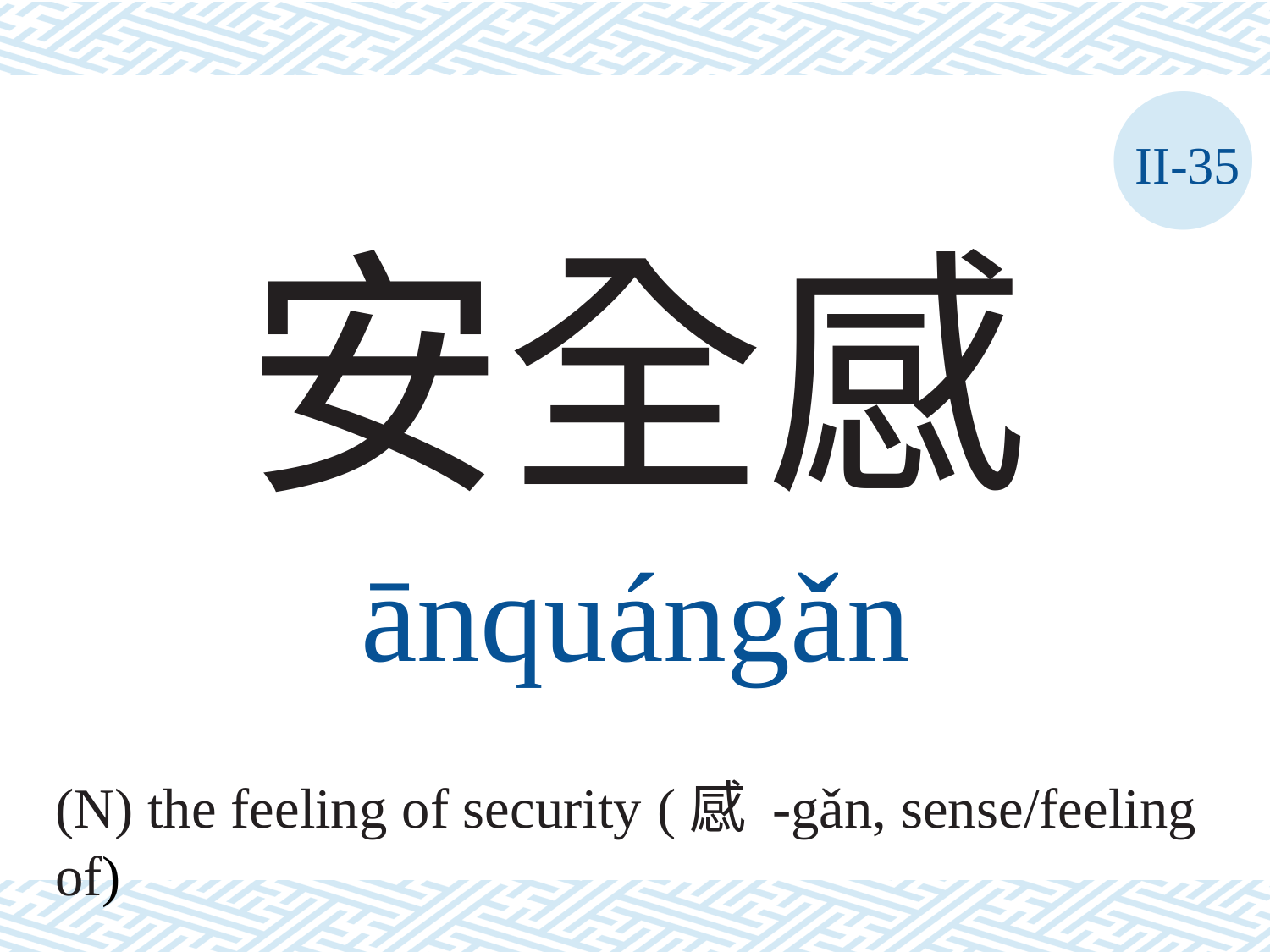

II-35
安全感
ānquángǎn
(N) the feeling of security (感 -gǎn, sense/feeling of)